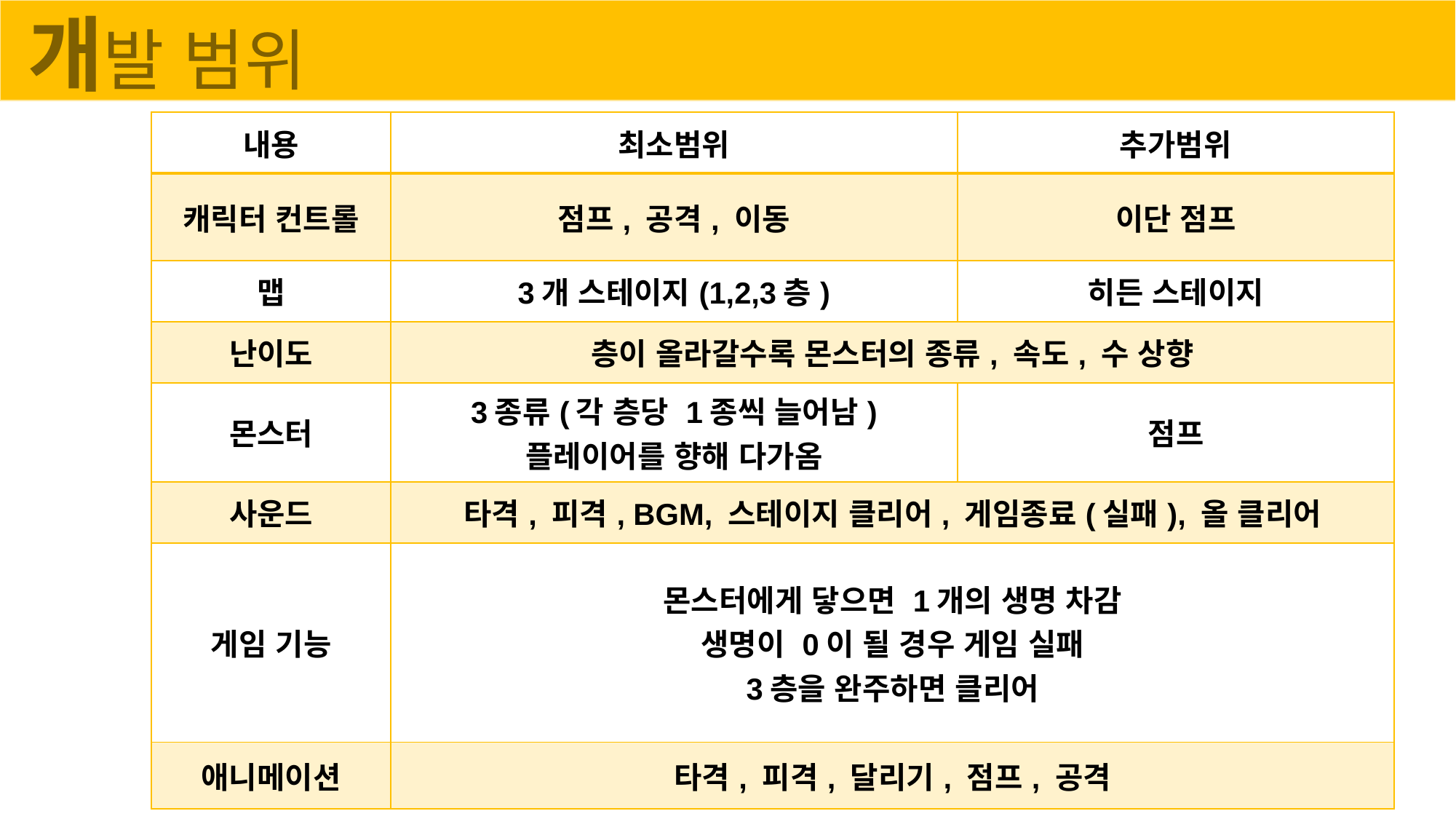

# 개발 범위
| 내용 | 최소범위 | 추가범위 |
| --- | --- | --- |
| 캐릭터 컨트롤 | 점프, 공격, 이동 | 이단 점프 |
| 맵 | 3개 스테이지(1,2,3층) | 히든 스테이지 |
| 난이도 | 층이 올라갈수록 몬스터의 종류, 속도, 수 상향 |  |
| 몬스터 | 3종류(각 층당 1종씩 늘어남) 플레이어를 향해 다가옴 | 점프 |
| 사운드 | 타격, 피격, BGM, 스테이지 클리어, 게임종료(실패), 올 클리어 |  |
| 게임 기능 | 몬스터에게 닿으면 1개의 생명 차감 생명이 0이 될 경우 게임 실패 3층을 완주하면 클리어 |  |
| 애니메이션 | 타격, 피격, 달리기, 점프, 공격 |  |